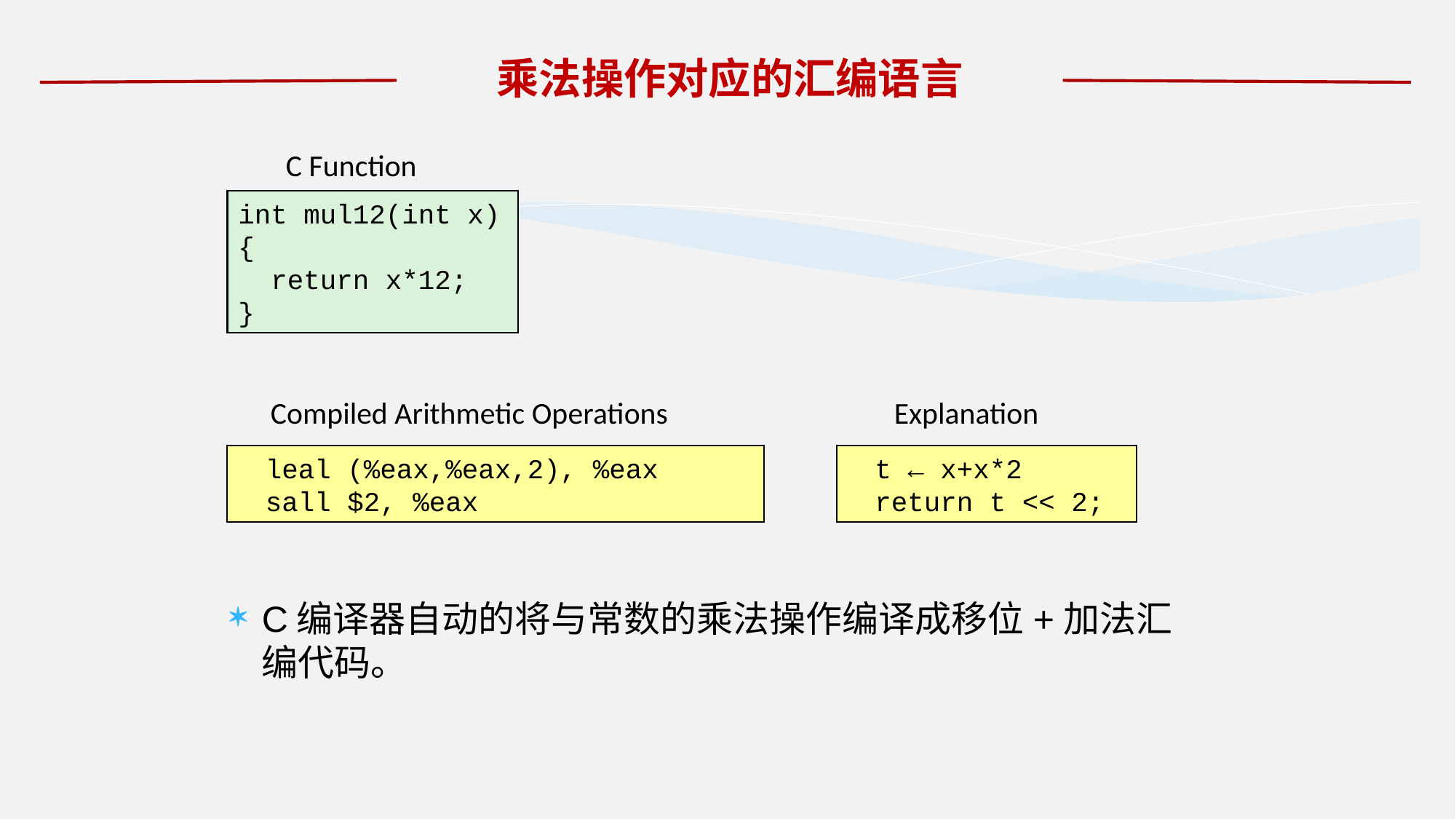

# 乘法操作对应的汇编语言
C Function
int mul12(int x)
{
  return x*12;
}
Compiled Arithmetic Operations
Explanation
	leal	(%eax,%eax,2), %eax
	sall	$2, %eax
	t ← x+x*2
	return t << 2;
C编译器自动的将与常数的乘法操作编译成移位+加法汇编代码。